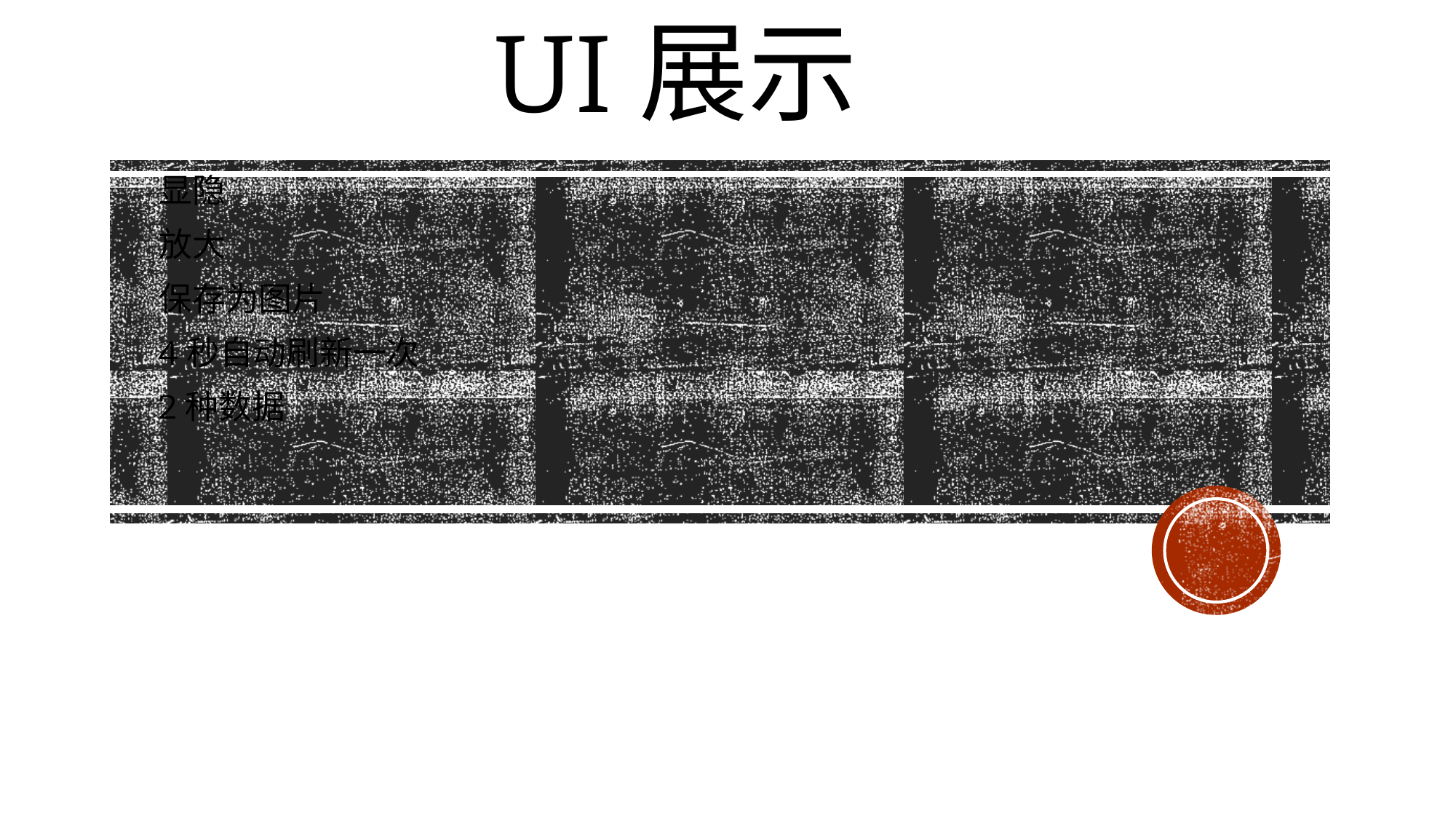

# UI展示
显隐
放大
保存为图片
4秒自动刷新一次
2种数据